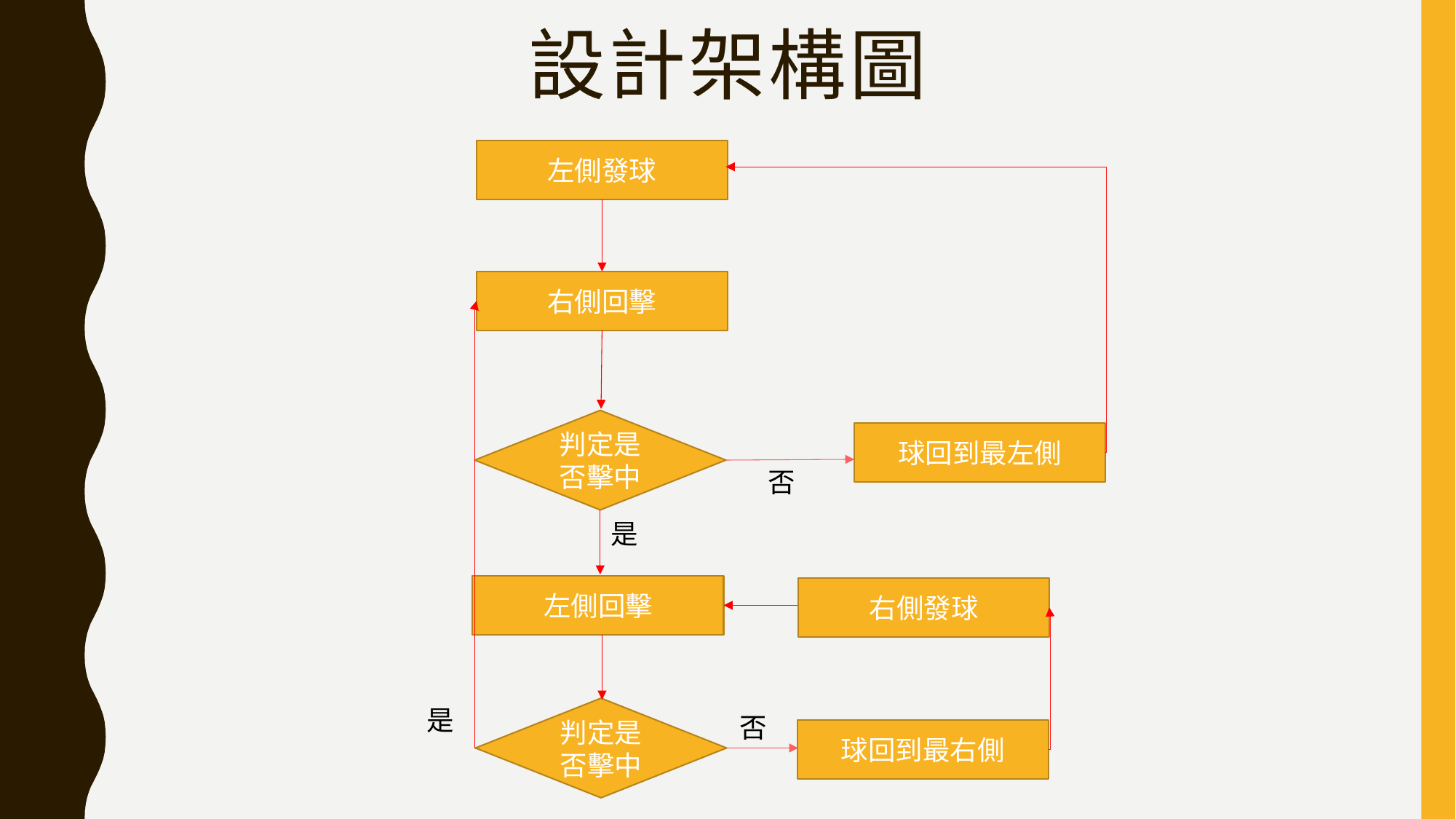

# 設計架構圖
左側發球
右側回擊
判定是否擊中
球回到最左側
否
是
左側回擊
右側發球
是

判定是否擊中
否
球回到最右側